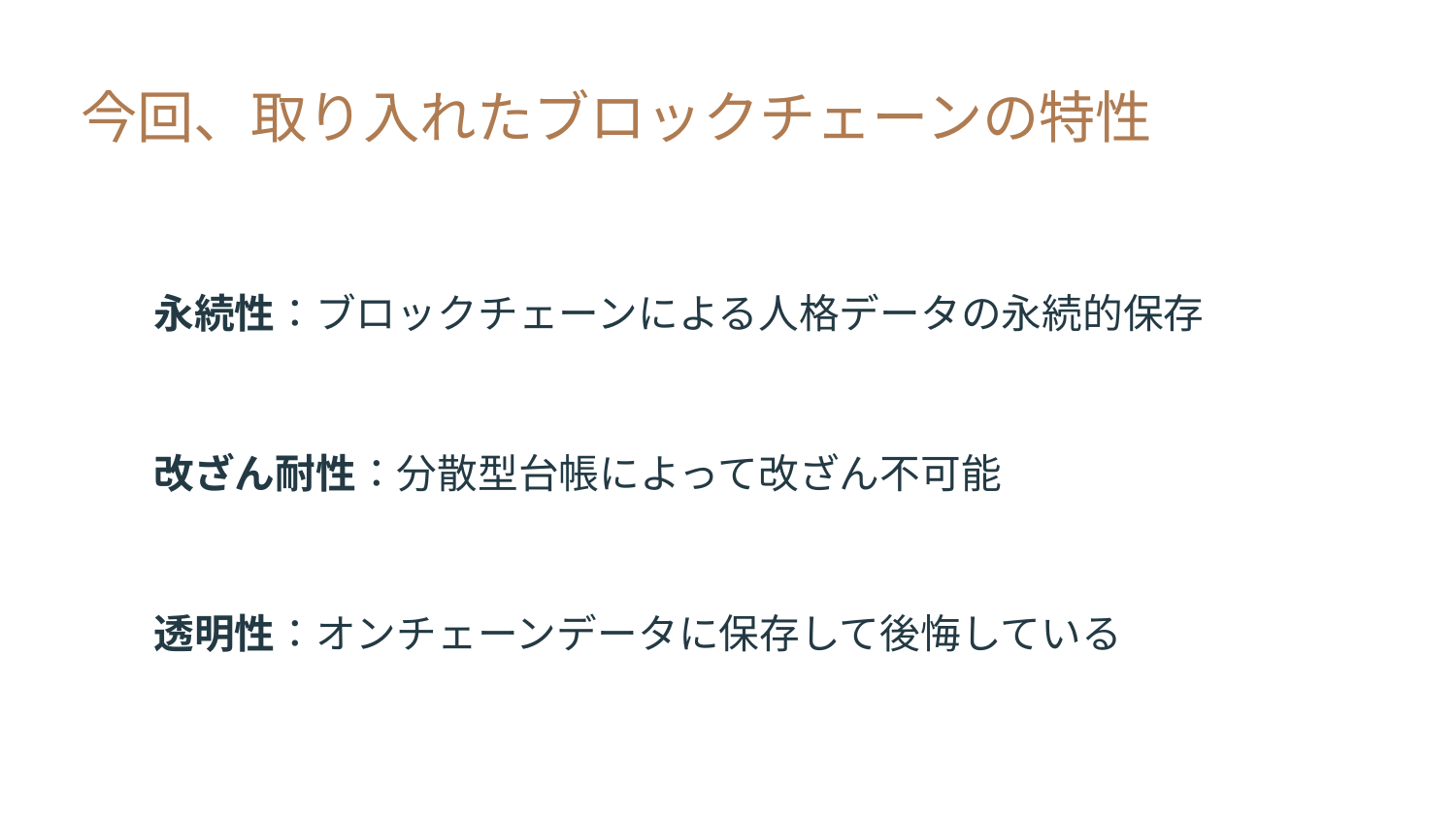

# 今回、取り入れたブロックチェーンの特性
永続性：ブロックチェーンによる人格データの永続的保存

改ざん耐性：分散型台帳によって改ざん不可能

透明性：オンチェーンデータに保存して後悔している